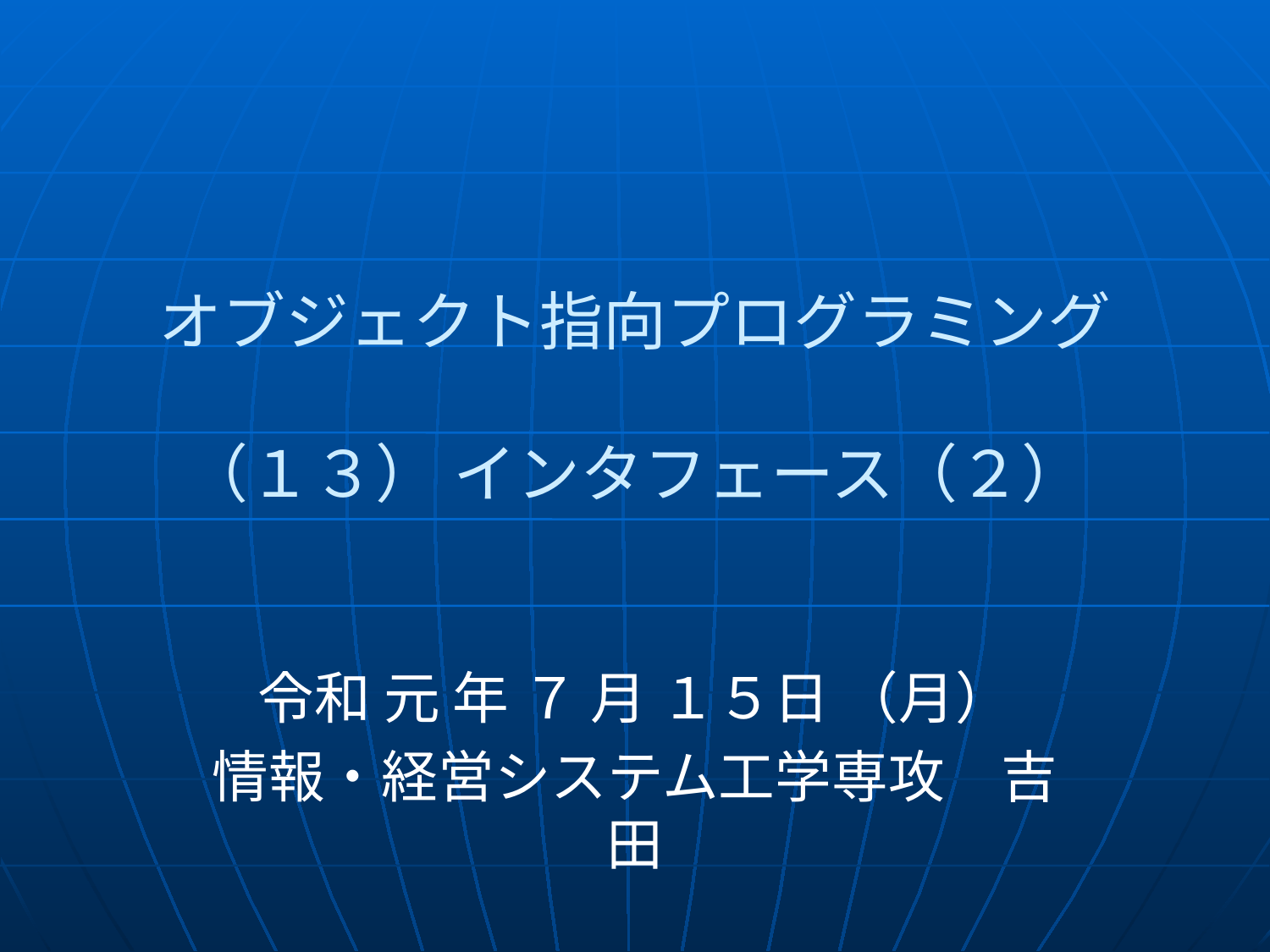

# オブジェクト指向プログラミング （１３） インタフェース（２）
令和 元 年 ７ 月 １５日 （月）
情報・経営システム工学専攻　吉田